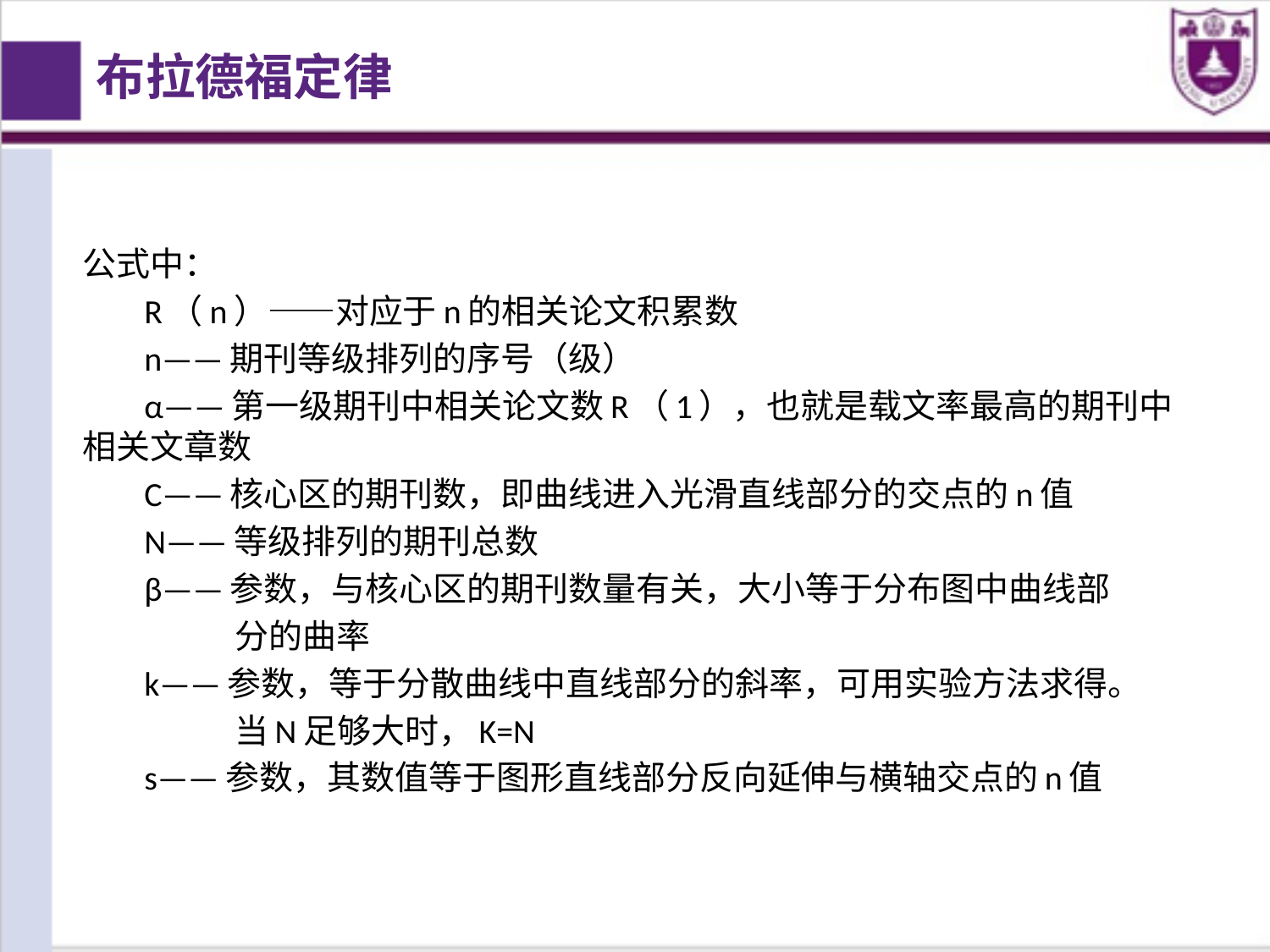

# 布拉德福定律
公式中：
              R（n）——对应于n的相关论文积累数
              n——期刊等级排列的序号（级）
              α——第一级期刊中相关论文数R（1），也就是载文率最高的期刊中相关文章数
              C——核心区的期刊数，即曲线进入光滑直线部分的交点的n值
              N——等级排列的期刊总数
              β——参数，与核心区的期刊数量有关，大小等于分布图中曲线部
                         分的曲率
              k——参数，等于分散曲线中直线部分的斜率，可用实验方法求得。
                         当N足够大时，K=N
              s——参数，其数值等于图形直线部分反向延伸与横轴交点的n值